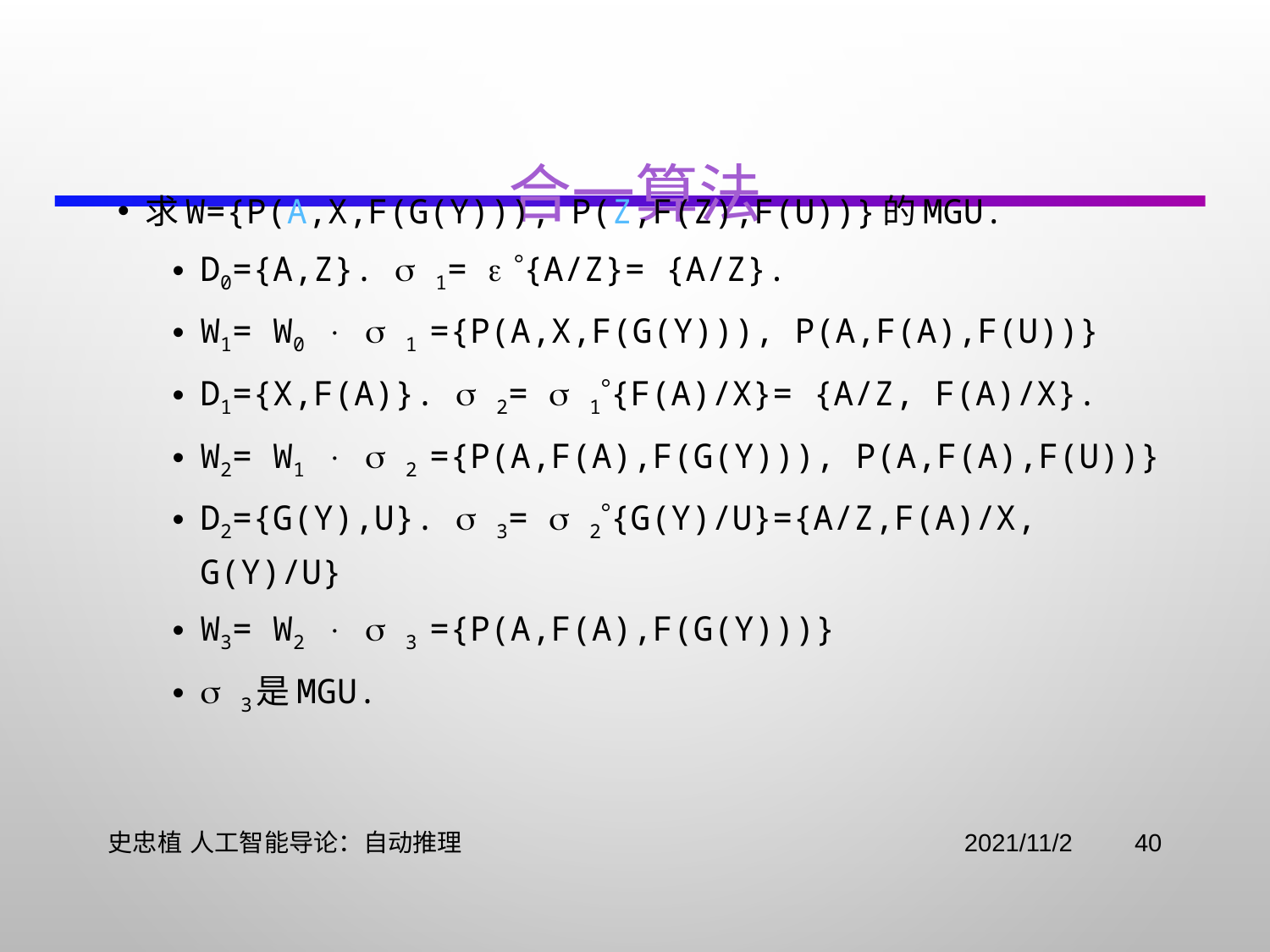

# 合一算法
求W={P(a,x,f(g(y))), P(z,f(z),f(u))}的mgu.
D0={a,z}. σ 1= ε °{a/z}= {a/z}.
W1= W0 ⋅ σ 1 ={P(a,x,f(g(y))), P(a,f(a),f(u))}
D1={x,f(a)}. σ 2= σ 1°{f(a)/x}= {a/z, f(a)/x}.
W2= W1 ⋅ σ 2 ={P(a,f(a),f(g(y))), P(a,f(a),f(u))}
D2={g(y),u}. σ 3= σ 2°{g(y)/u}={a/z,f(a)/x, g(y)/u}
W3= W2 ⋅ σ 3 ={P(a,f(a),f(g(y)))}
σ 3是mgu.

史忠植 人工智能导论：自动推理
2021/11/2
40